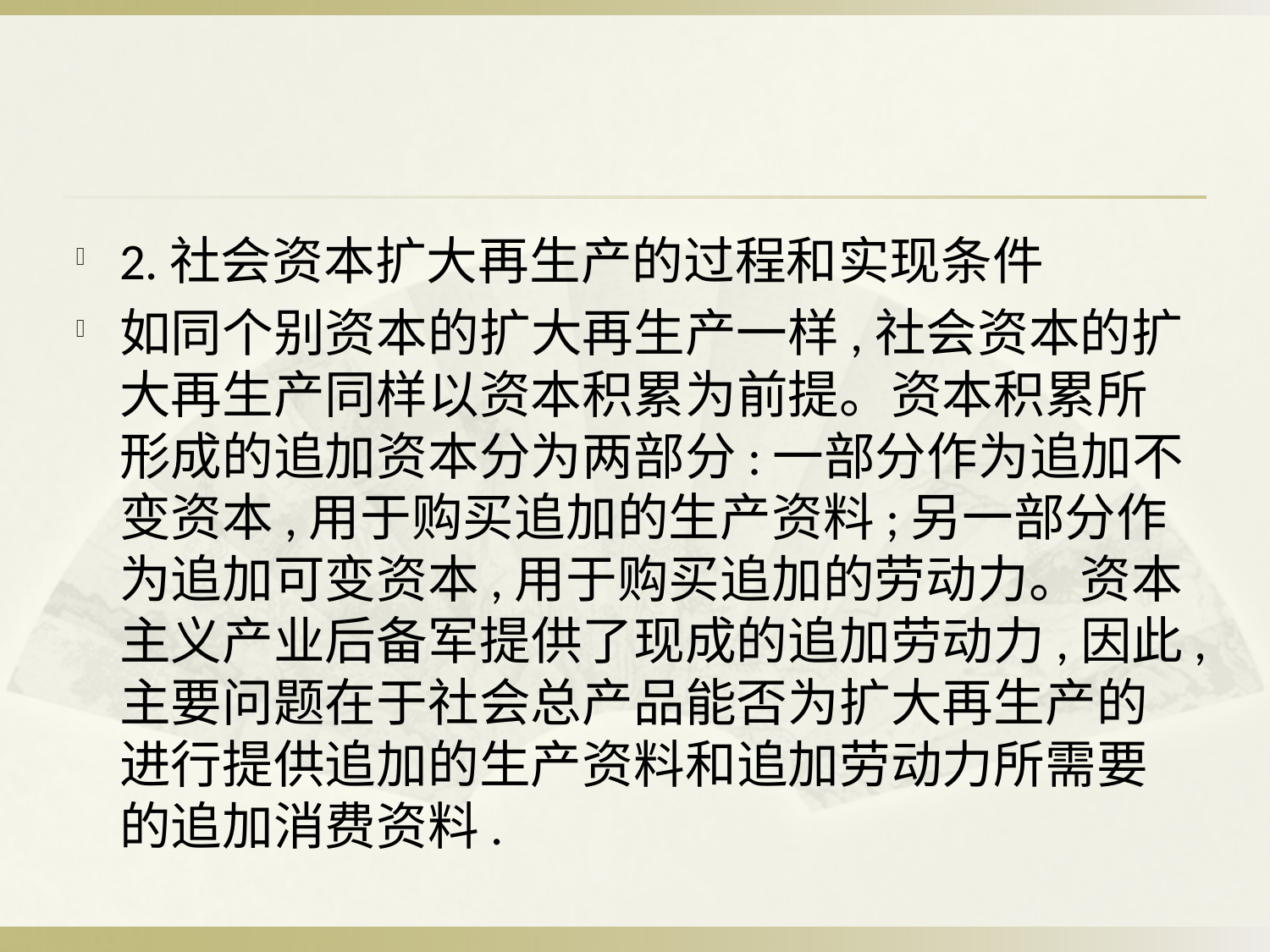

#
2.社会资本扩大再生产的过程和实现条件
如同个别资本的扩大再生产一样,社会资本的扩大再生产同样以资本积累为前提。资本积累所形成的追加资本分为两部分:一部分作为追加不变资本,用于购买追加的生产资料;另一部分作为追加可变资本,用于购买追加的劳动力。资本主义产业后备军提供了现成的追加劳动力,因此,主要问题在于社会总产品能否为扩大再生产的进行提供追加的生产资料和追加劳动力所需要的追加消费资料.